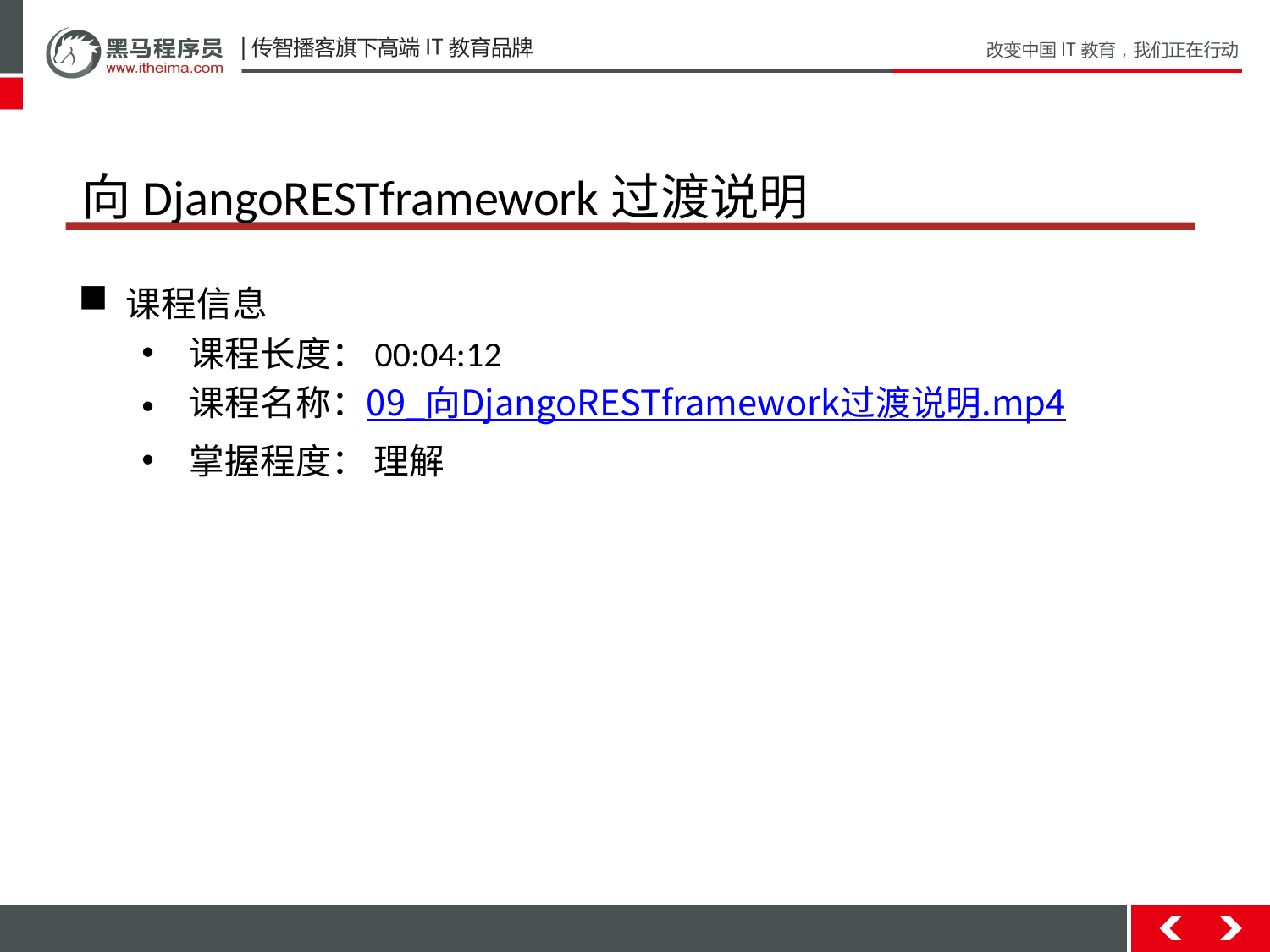

# 向DjangoRESTframework过渡说明

课程信息
课程长度：00:04:12
课程名称：09_向DjangoRESTframework过渡说明.mp4
掌握程度： 理解